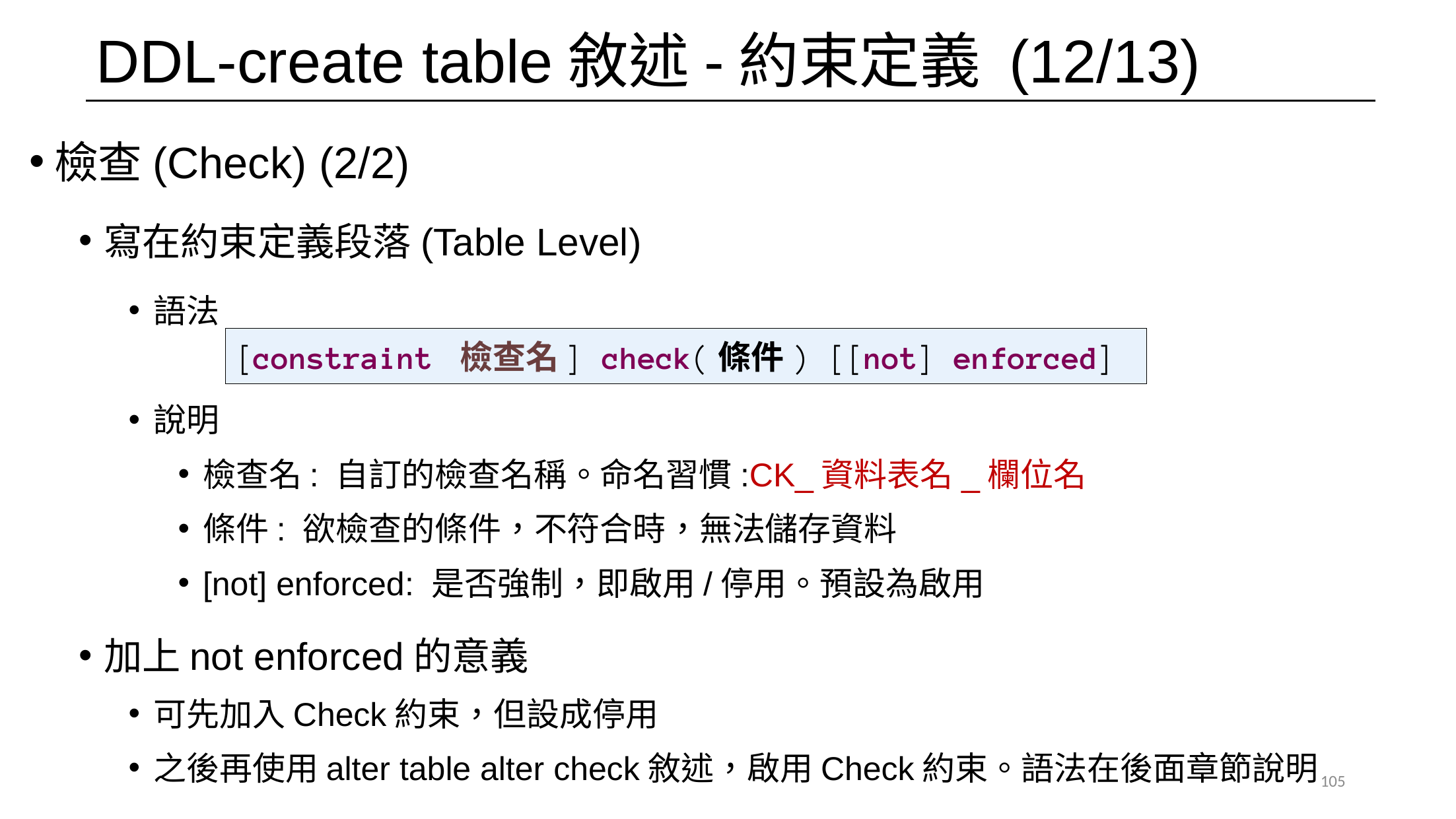

# DDL-create table敘述-約束定義 (12/13)
檢查(Check) (2/2)
寫在約束定義段落(Table Level)
語法

說明
檢查名: 自訂的檢查名稱。命名習慣:CK_資料表名_欄位名
條件: 欲檢查的條件，不符合時，無法儲存資料
[not] enforced: 是否強制，即啟用/停用。預設為啟用
加上not enforced的意義
可先加入Check約束，但設成停用
之後再使用alter table alter check敘述，啟用Check約束。語法在後面章節說明
[constraint 檢查名] check(條件) [[not] enforced]
105